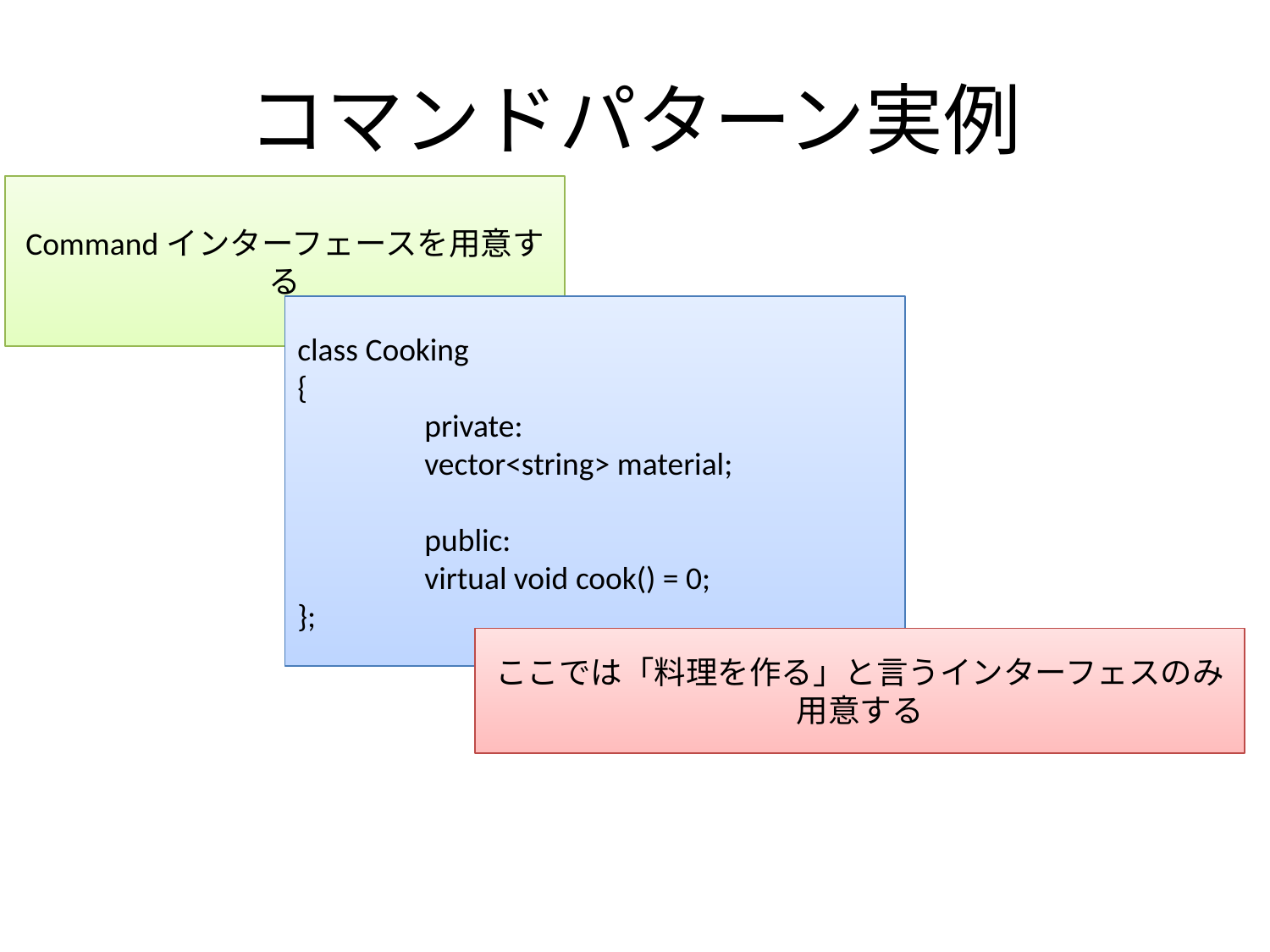

# コマンドパターン実例
Commandインターフェースを用意する
class Cooking
{
	private:
	vector<string> material;

	public:
	virtual void cook() = 0;
};
ここでは「料理を作る」と言うインターフェスのみ用意する